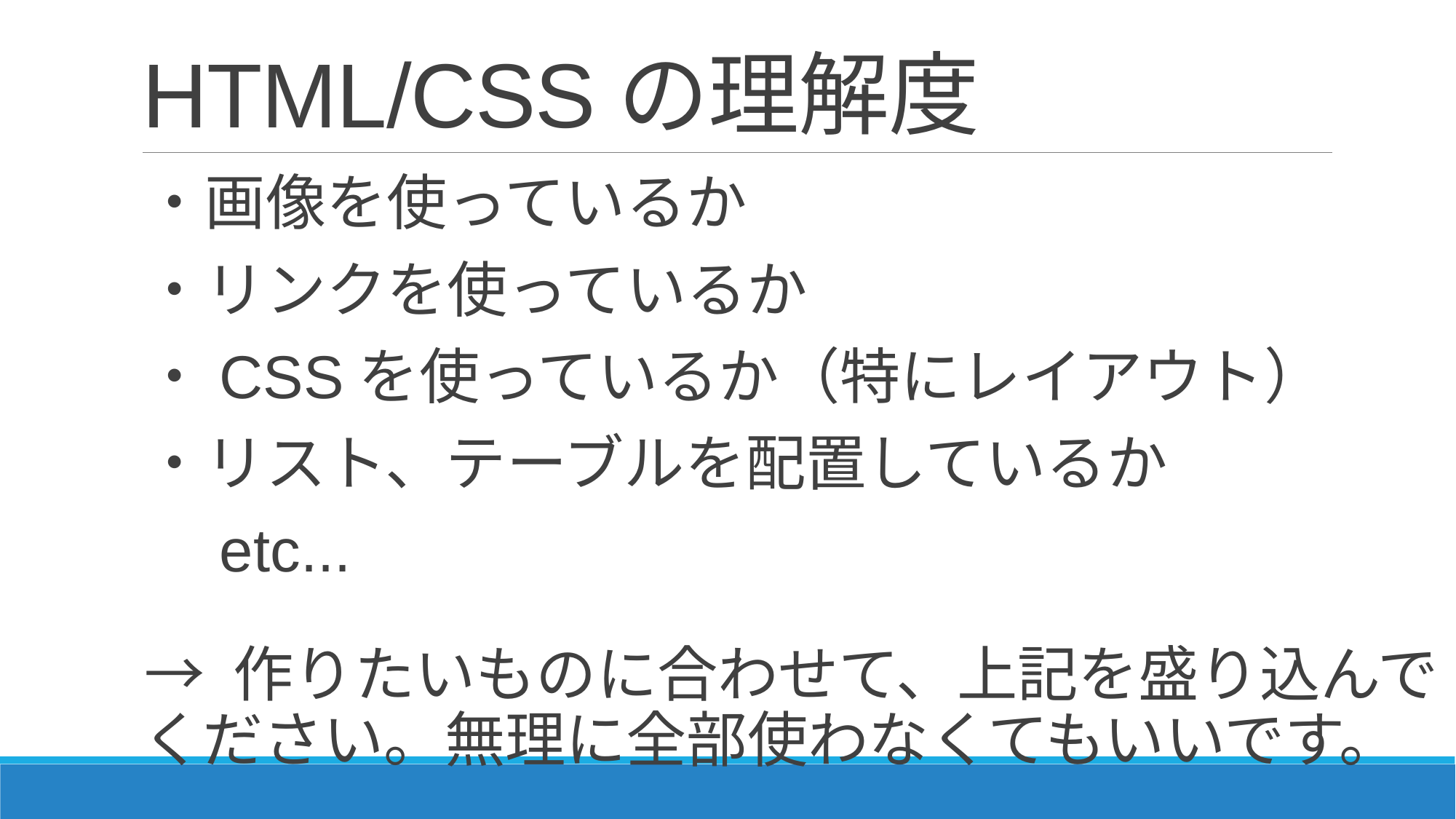

# HTML/CSSの理解度
・画像を使っているか
・リンクを使っているか
・CSSを使っているか（特にレイアウト）
・リスト、テーブルを配置しているか
　etc...

→ 作りたいものに合わせて、上記を盛り込んでください。無理に全部使わなくてもいいです。